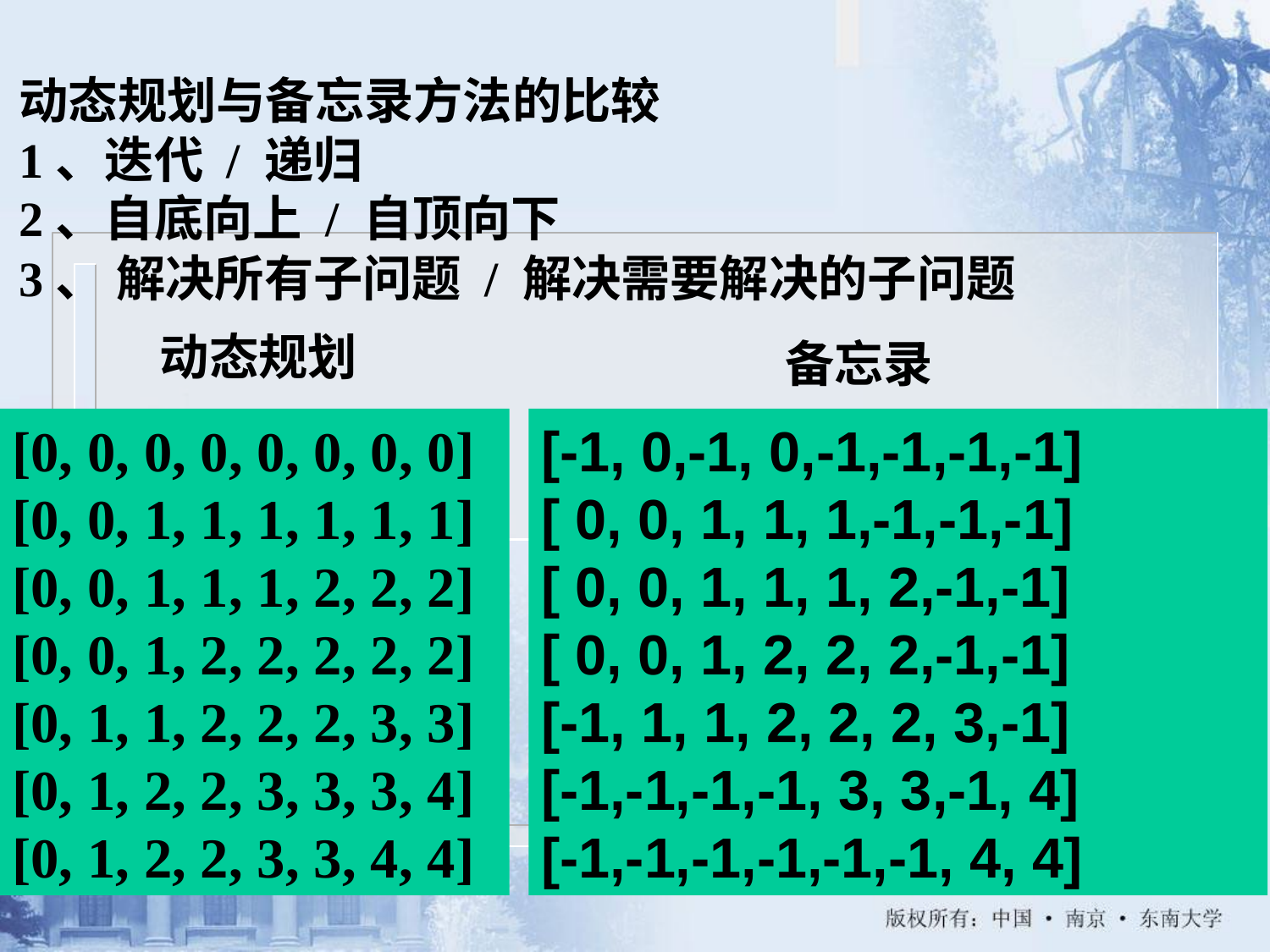

动态规划与备忘录方法的比较
1、迭代 / 递归
2、自底向上 / 自顶向下
3、 解决所有子问题 / 解决需要解决的子问题
动态规划
备忘录
[0, 0, 0, 0, 0, 0, 0, 0]
[0, 0, 1, 1, 1, 1, 1, 1]
[0, 0, 1, 1, 1, 2, 2, 2]
[0, 0, 1, 2, 2, 2, 2, 2]
[0, 1, 1, 2, 2, 2, 3, 3]
[0, 1, 2, 2, 3, 3, 3, 4]
[0, 1, 2, 2, 3, 3, 4, 4]
[-1, 0,-1, 0,-1,-1,-1,-1]
[ 0, 0, 1, 1, 1,-1,-1,-1]
[ 0, 0, 1, 1, 1, 2,-1,-1]
[ 0, 0, 1, 2, 2, 2,-1,-1]
[-1, 1, 1, 2, 2, 2, 3,-1]
[-1,-1,-1,-1, 3, 3,-1, 4]
[-1,-1,-1,-1,-1,-1, 4, 4]